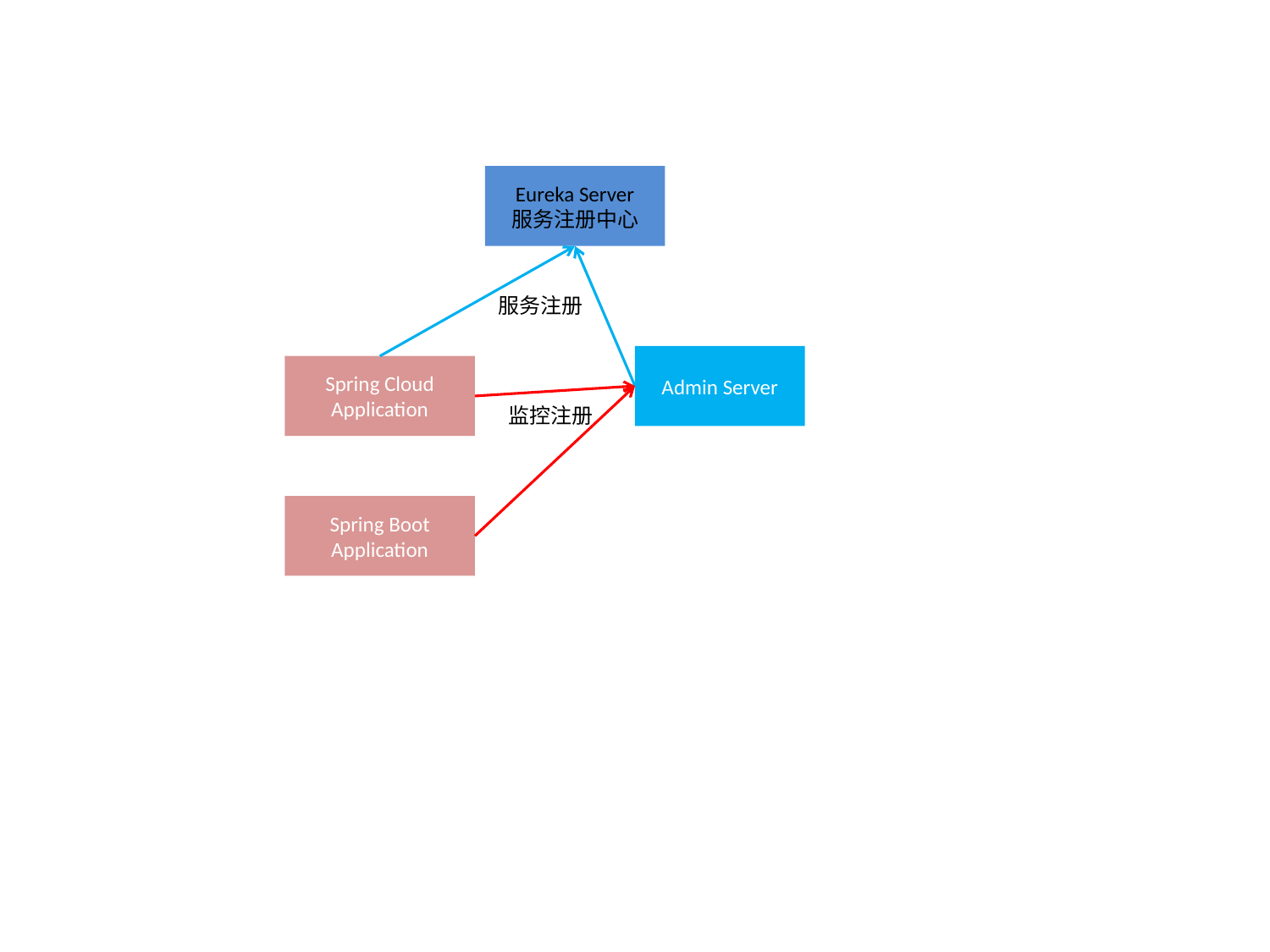

Eureka Server
服务注册中心
服务注册
Admin Server
Spring Cloud Application
监控注册
Spring Boot Application